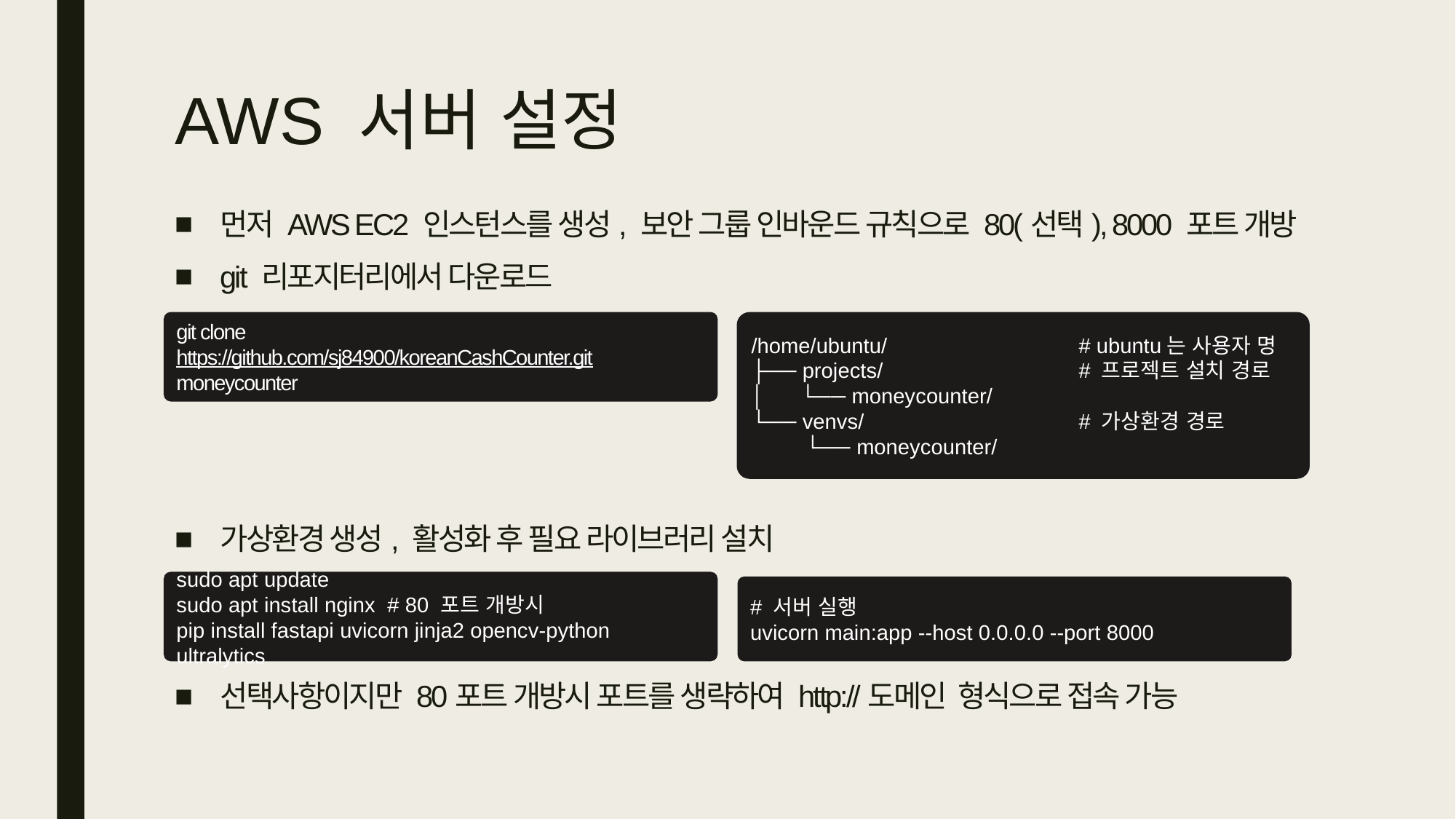

# AWS 서버 설정
먼저 AWS EC2 인스턴스를 생성, 보안 그룹 인바운드 규칙으로 80(선택), 8000 포트 개방
git 리포지터리에서 다운로드

가상환경 생성, 활성화 후 필요 라이브러리 설치

선택사항이지만 80포트 개방시 포트를 생략하여 http://도메인  형식으로 접속 가능
git clone
https://github.com/sj84900/koreanCashCounter.git moneycounter
/home/ubuntu/		# ubuntu는 사용자 명
├── projects/		# 프로젝트 설치 경로
│      └── moneycounter/
└── venvs/ 		# 가상환경 경로
         └── moneycounter/
sudo apt update
sudo apt install nginx  # 80 포트 개방시
pip install fastapi uvicorn jinja2 opencv-python ultralytics
# 서버 실행 uvicorn main:app --host 0.0.0.0 --port 8000